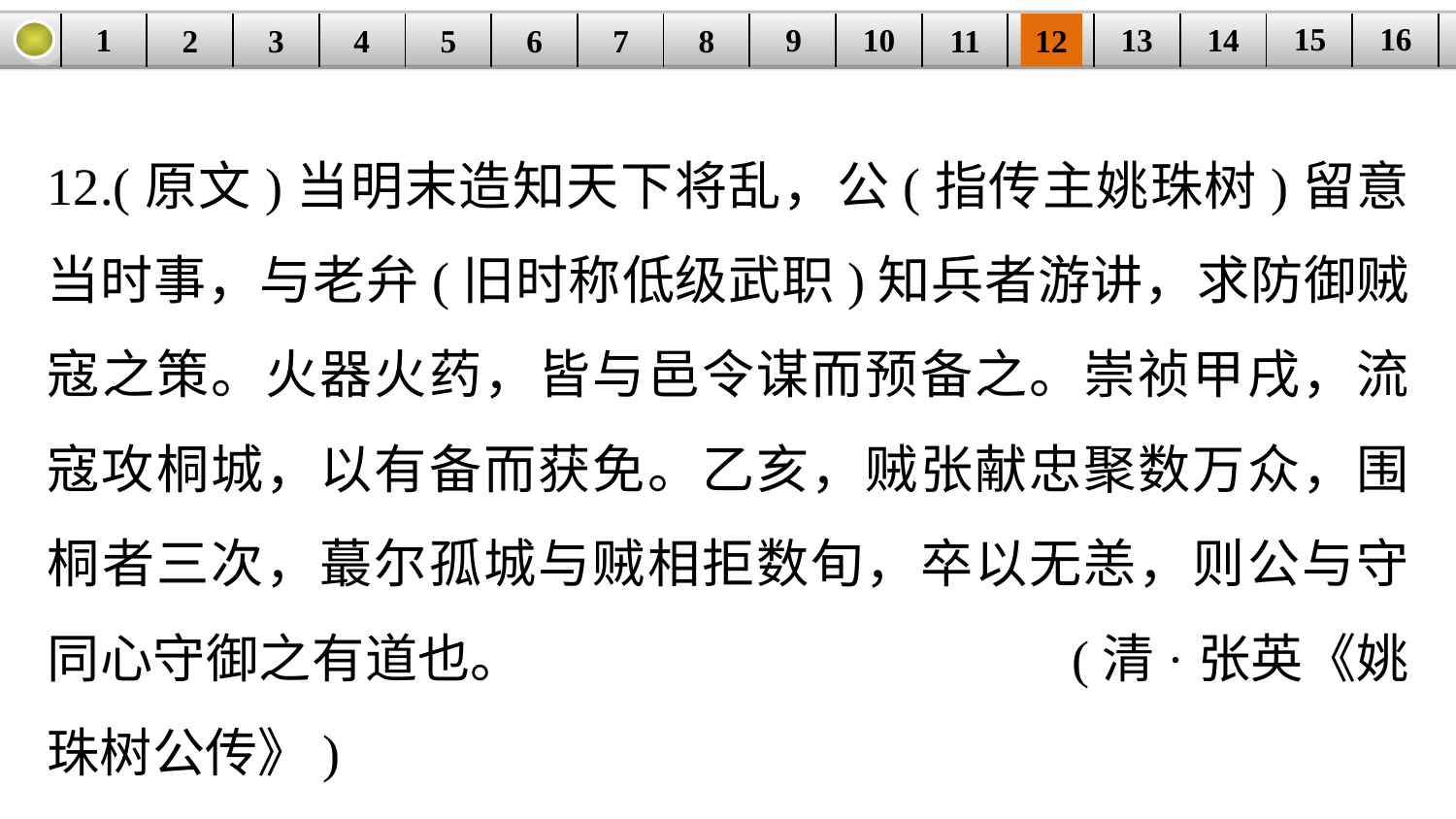

16

15
14
9
10
1
13
3
4
5
6
8
11
2
12
|  |  |  |  |  |  |  |  |  |  |  |  |  |  |  |  |
| --- | --- | --- | --- | --- | --- | --- | --- | --- | --- | --- | --- | --- | --- | --- | --- |
7

12.(原文)当明末造知天下将乱，公(指传主姚珠树)留意当时事，与老弁(旧时称低级武职)知兵者游讲，求防御贼寇之策。火器火药，皆与邑令谋而预备之。崇祯甲戌，流寇攻桐城，以有备而获免。乙亥，贼张献忠聚数万众，围桐者三次，蕞尔孤城与贼相拒数旬，卒以无恙，则公与守同心守御之有道也。                                            (清·张英《姚珠树公传》)